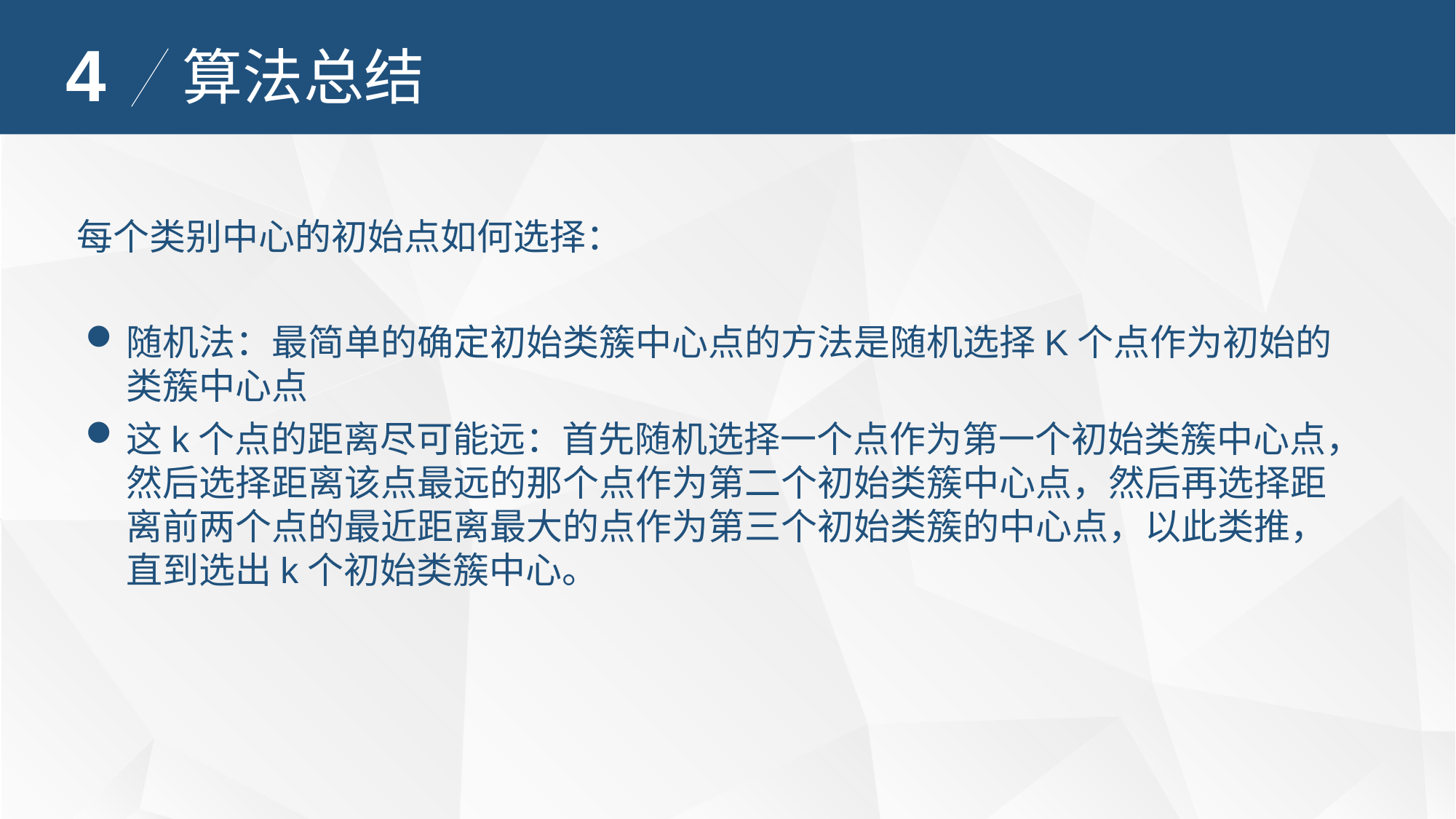

4
算法总结
每个类别中心的初始点如何选择：
随机法：最简单的确定初始类簇中心点的方法是随机选择K个点作为初始的类簇中心点
这k个点的距离尽可能远：首先随机选择一个点作为第一个初始类簇中心点，然后选择距离该点最远的那个点作为第二个初始类簇中心点，然后再选择距离前两个点的最近距离最大的点作为第三个初始类簇的中心点，以此类推，直到选出k个初始类簇中心。